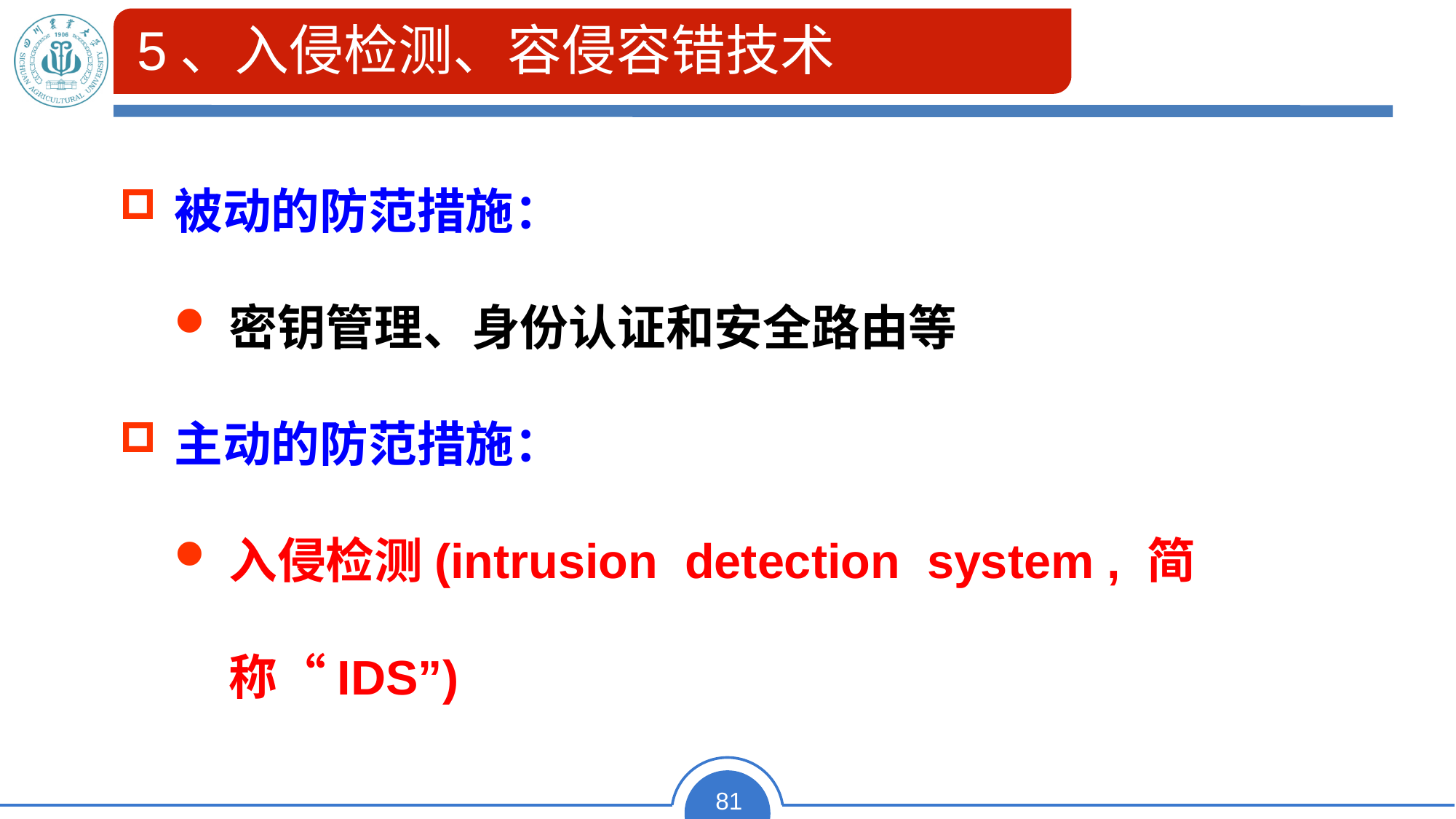

# 5、入侵检测、容侵容错技术
被动的防范措施：
密钥管理、身份认证和安全路由等
主动的防范措施：
入侵检测(intrusion  detection  system , 简称“IDS”)